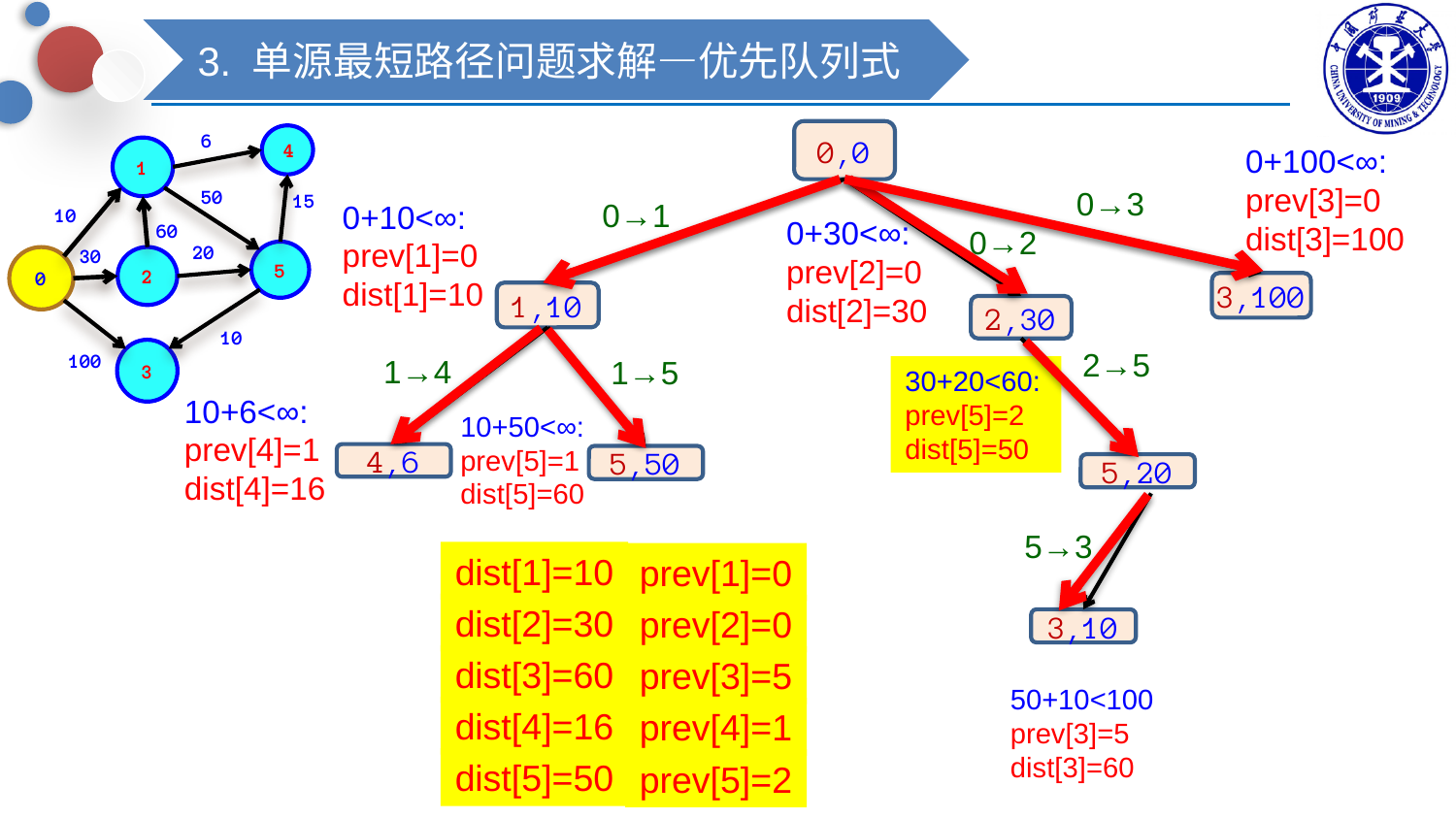

3. 单源最短路径问题求解—优先队列式
6
0,0
4
0+100<∞:
prev[3]=0
dist[3]=100
1
0→3
3,100
50
0→1
1,10
0→2
2,30
15
0+10<∞:
prev[1]=0
dist[1]=10
10
0+30<∞:
prev[2]=0
dist[2]=30
60
20
30
5
0
2
10
1→5
5,50
1→4
4,6
2→5
5,20
3
100
30+20<60:
prev[5]=2
dist[5]=50
10+6<∞:
prev[4]=1
dist[4]=16
10+50<∞:
prev[5]=1
dist[5]=60
3,10
5→3
dist[1]=10
prev[1]=0
dist[2]=30
prev[2]=0
dist[3]=60
prev[3]=5
50+10<100
prev[3]=5
dist[3]=60
dist[4]=16
prev[4]=1
dist[5]=50
prev[5]=2